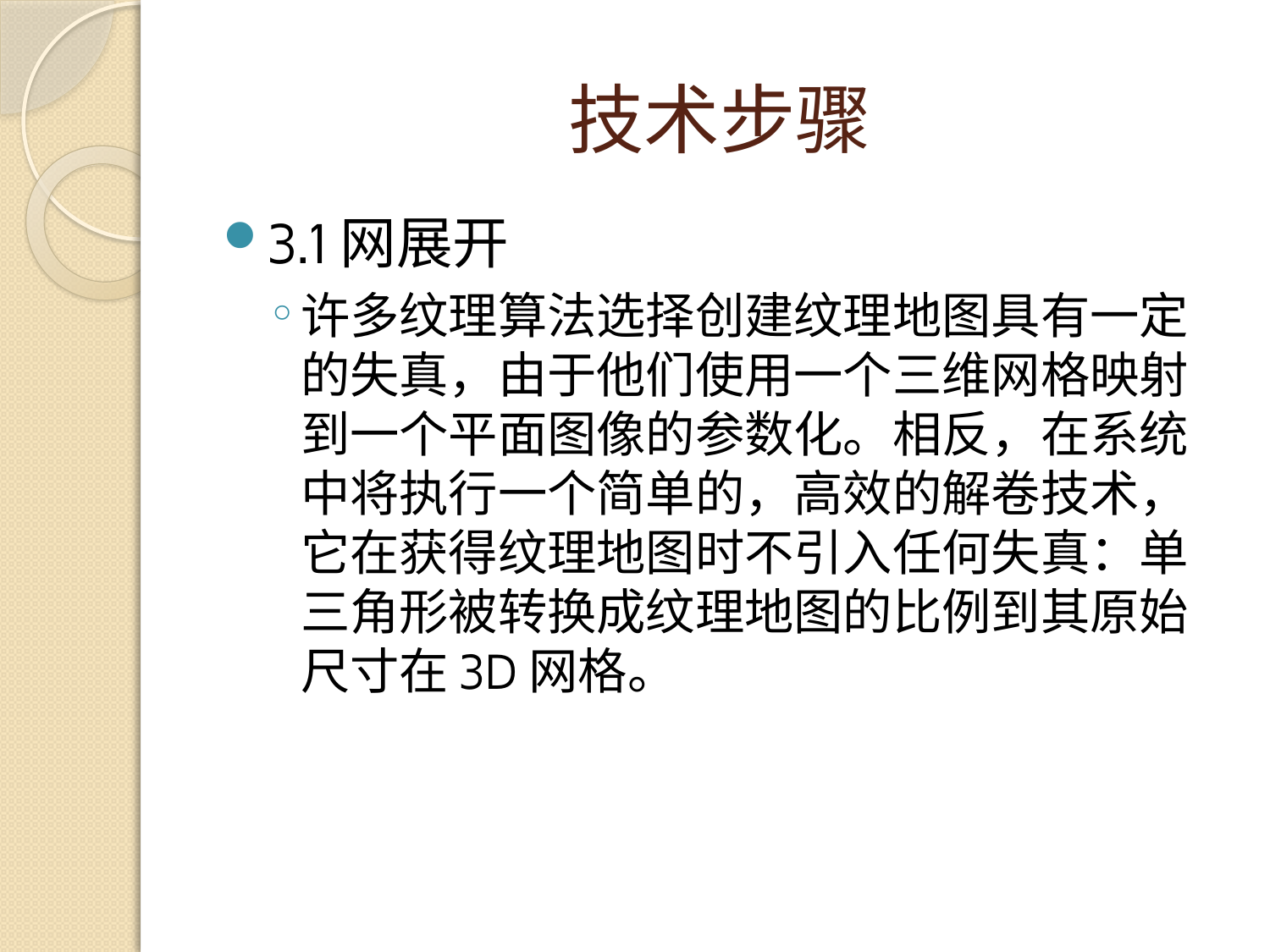

# 技术步骤
3.1网展开
许多纹理算法选择创建纹理地图具有一定的失真，由于他们使用一个三维网格映射到一个平面图像的参数化。相反，在系统中将执行一个简单的，高效的解卷技术，它在获得纹理地图时不引入任何失真：单三角形被转换成纹理地图的比例到其原始尺寸在3D网格。